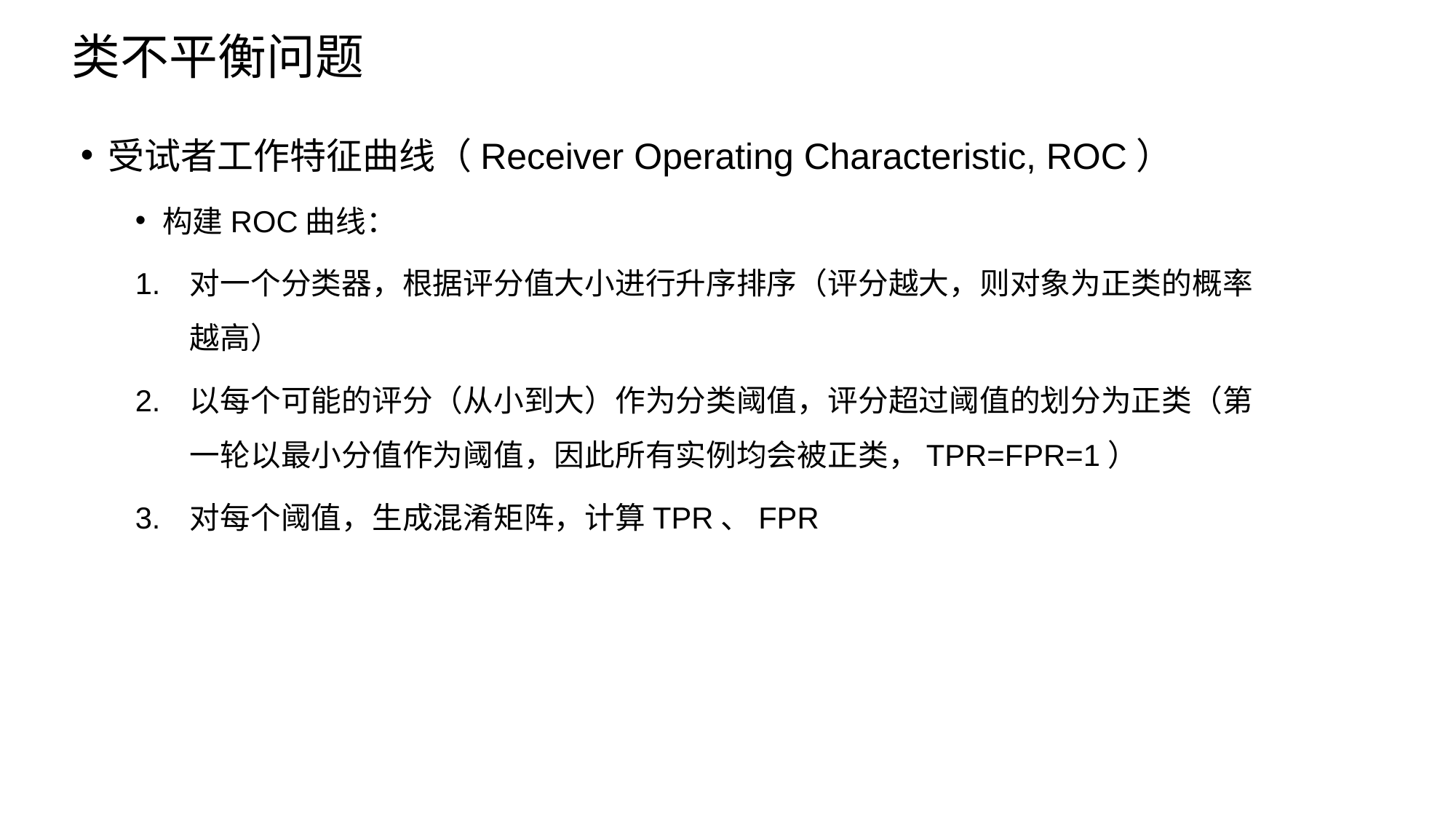

# 类不平衡问题

受试者工作特征曲线（Receiver Operating Characteristic, ROC）
构建ROC曲线：
对一个分类器，根据评分值大小进行升序排序（评分越大，则对象为正类的概率越高）
以每个可能的评分（从小到大）作为分类阈值，评分超过阈值的划分为正类（第一轮以最小分值作为阈值，因此所有实例均会被正类，TPR=FPR=1）
对每个阈值，生成混淆矩阵，计算TPR、FPR